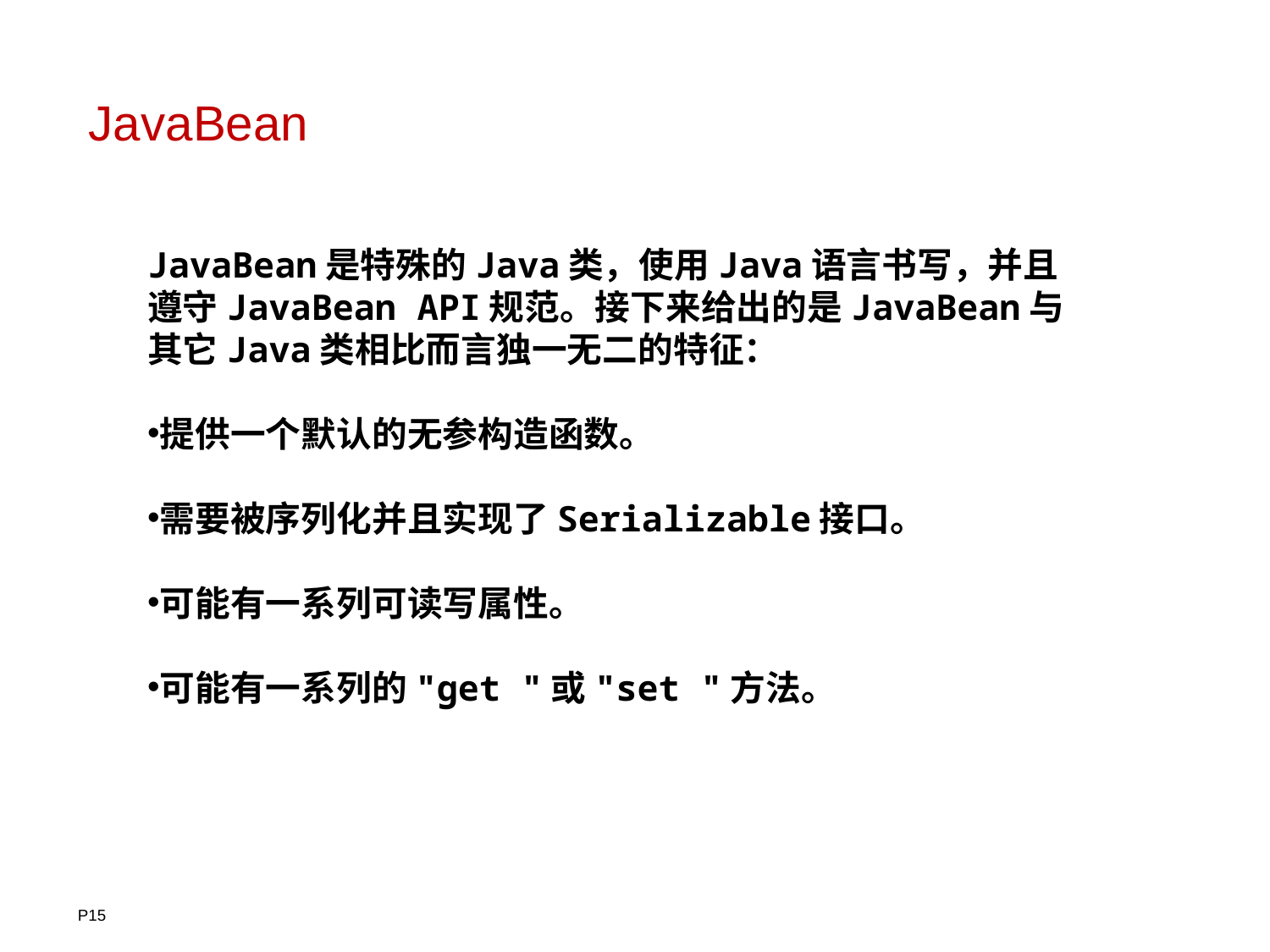

JavaBean
JavaBean是特殊的Java类，使用Java语言书写，并且遵守JavaBean API规范。接下来给出的是JavaBean与其它Java类相比而言独一无二的特征：

提供一个默认的无参构造函数。

需要被序列化并且实现了Serializable接口。

可能有一系列可读写属性。

可能有一系列的"get "或"set "方法。
P15